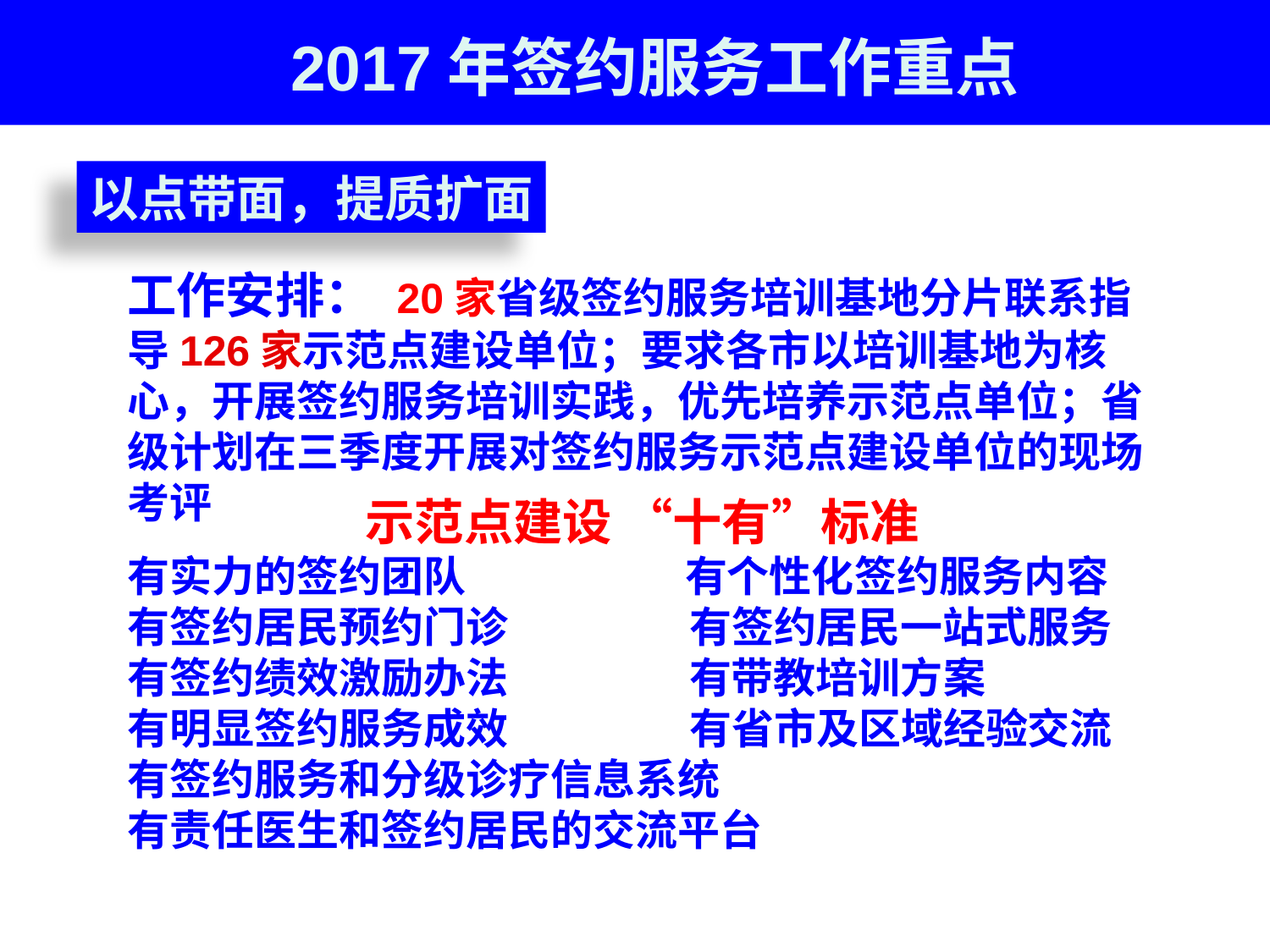

2017年签约服务工作重点
以点带面，提质扩面
工作安排： 20家省级签约服务培训基地分片联系指导126家示范点建设单位；要求各市以培训基地为核心，开展签约服务培训实践，优先培养示范点单位；省级计划在三季度开展对签约服务示范点建设单位的现场考评
示范点建设 “十有”标准
有实力的签约团队                       有个性化签约服务内容
有签约居民预约门诊                   有签约居民一站式服务
有签约绩效激励办法                   有带教培训方案
有明显签约服务成效                   有省市及区域经验交流
有签约服务和分级诊疗信息系统
有责任医生和签约居民的交流平台